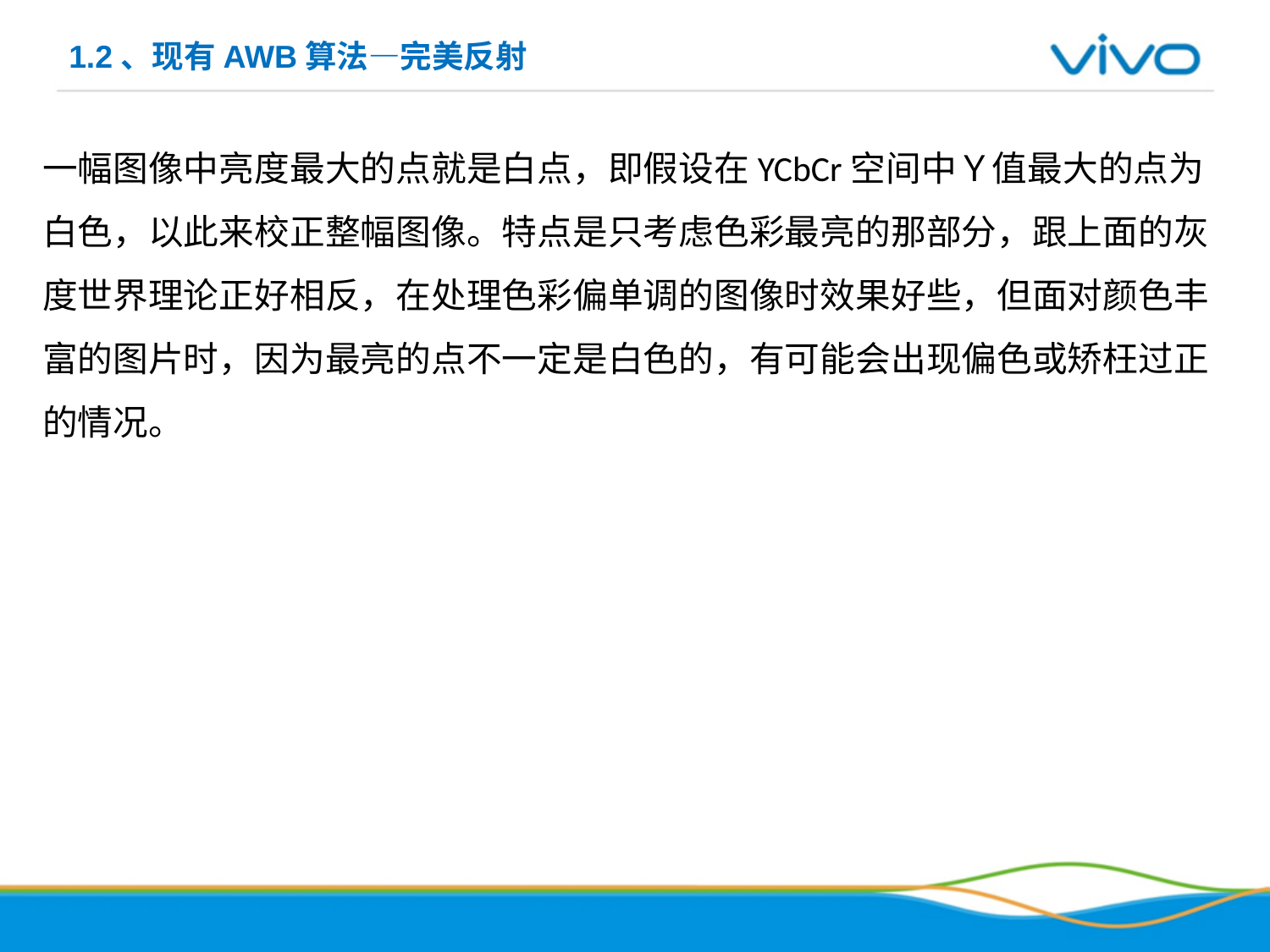

1.2、现有AWB算法—完美反射
一幅图像中亮度最大的点就是白点，即假设在YCbCr空间中Ｙ值最大的点为白色，以此来校正整幅图像。特点是只考虑色彩最亮的那部分，跟上面的灰度世界理论正好相反，在处理色彩偏单调的图像时效果好些，但面对颜色丰富的图片时，因为最亮的点不一定是白色的，有可能会出现偏色或矫枉过正的情况。